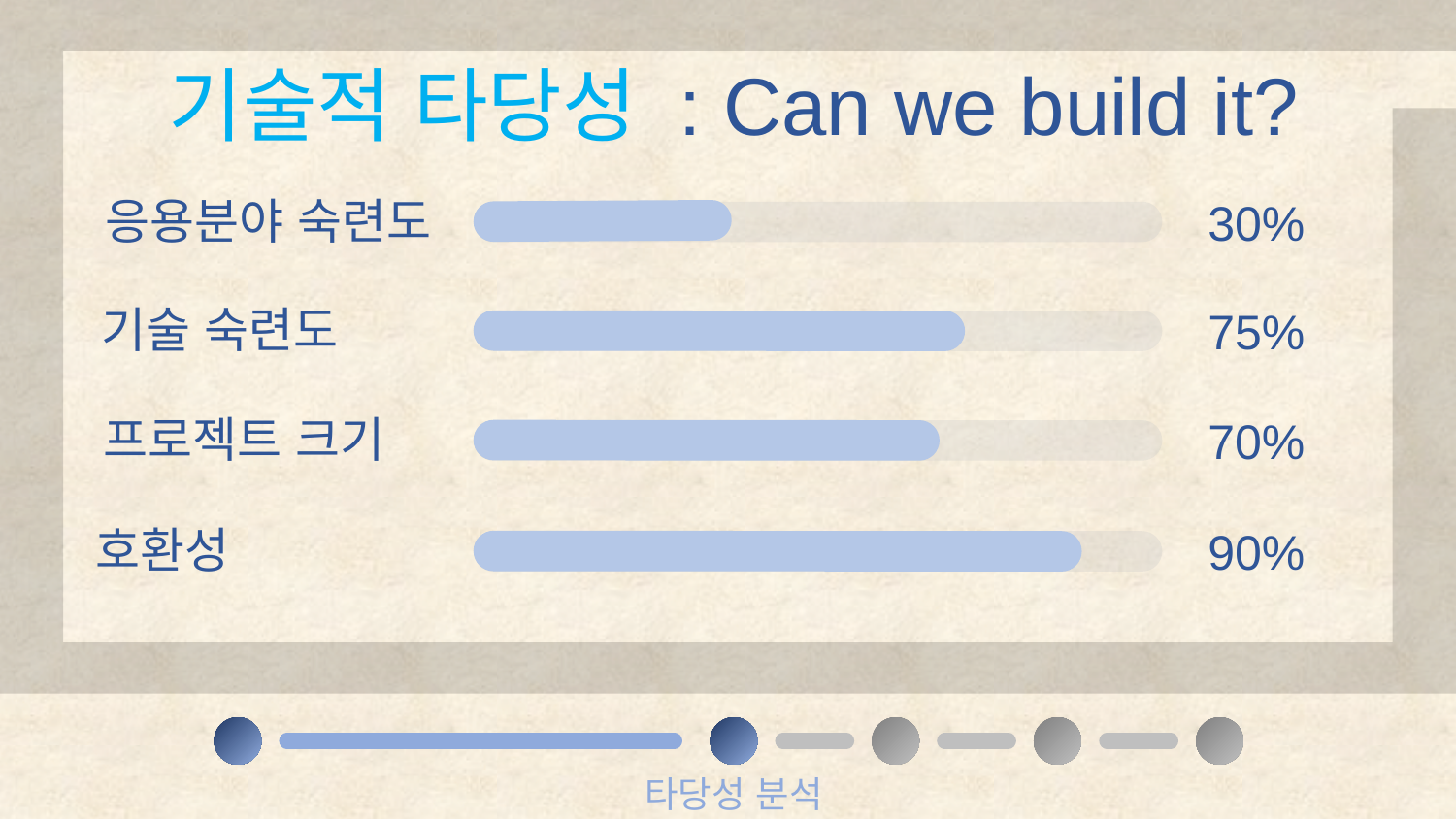

기술적 타당성 : Can we build it?
응용분야 숙련도
30%
기술 숙련도
75%
프로젝트 크기
70%
호환성
90%

타당성 분석